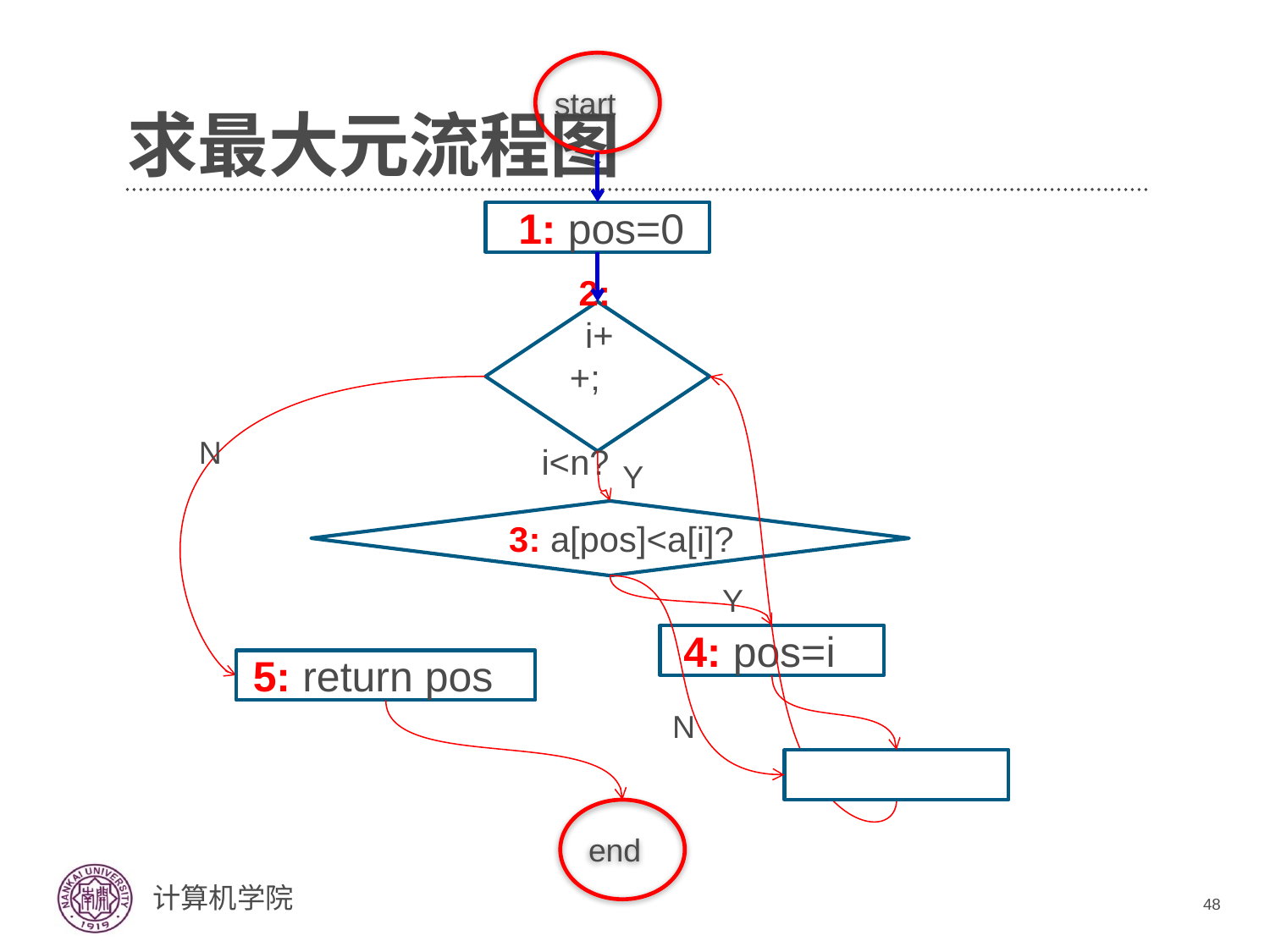

start
# 求最大元流程图
1: pos=0
  2:
   i++;
   i<n?
N
Y
3: a[pos]<a[i]?
Y
4: pos=i
5: return pos
N

end
48